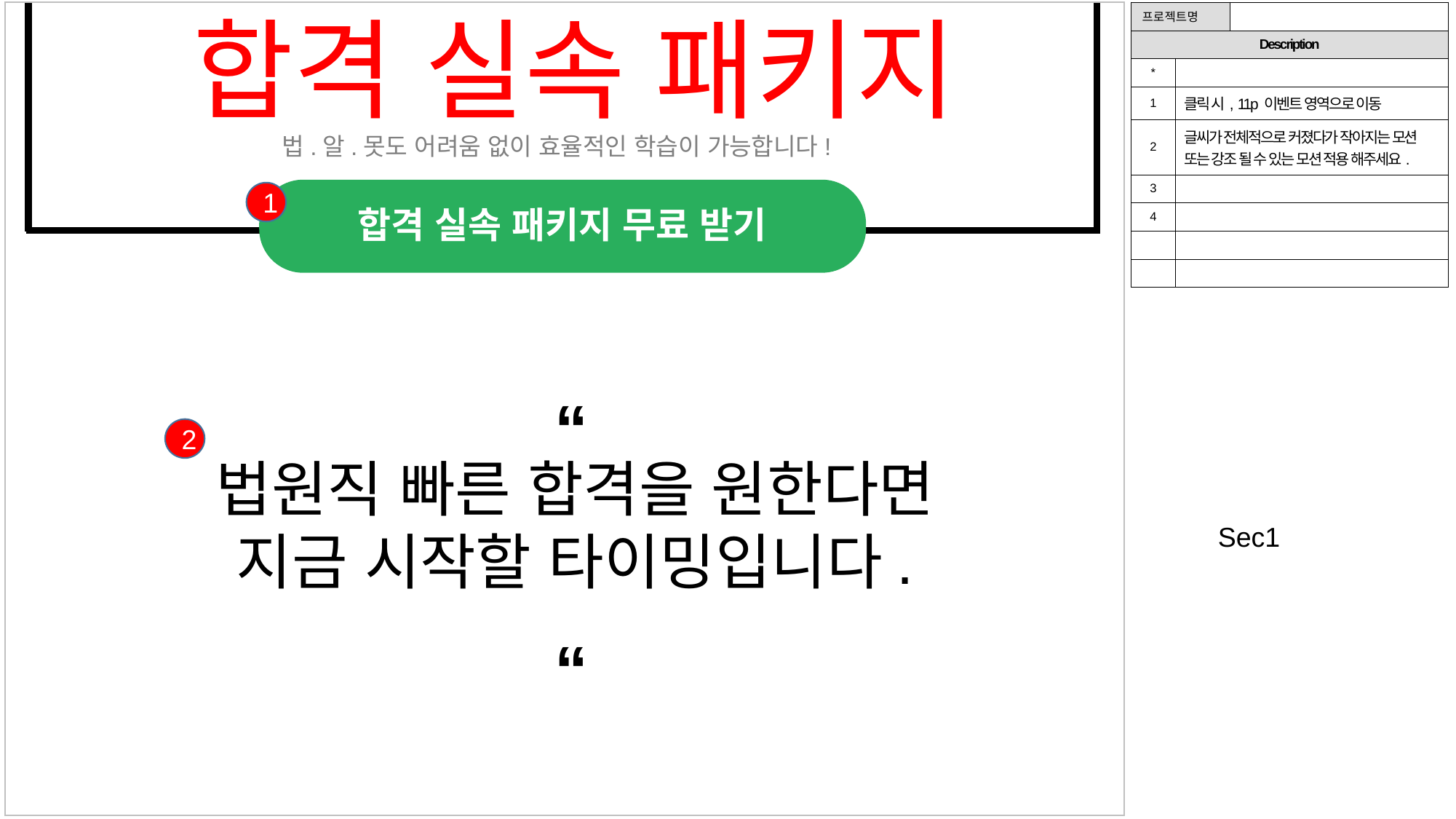

합격 실속 패키지
| 프로젝트명 |  |  |
| --- | --- | --- |
| Description |  |  |
| \* |  |  |
| 1 | 클릭 시, 11p 이벤트 영역으로 이동 |  |
| 2 | 글씨가 전체적으로 커졌다가 작아지는 모션 또는 강조 될 수 있는 모션 적용 해주세요. |  |
| 3 |  |  |
| 4 |  |  |
|  |  |  |
|  |  |  |
법.알.못도 어려움 없이 효율적인 학습이 가능합니다!

1
합격 실속 패키지 무료 받기
“
2
법원직 빠른 합격을 원한다면
지금 시작할 타이밍입니다.
Sec1
“